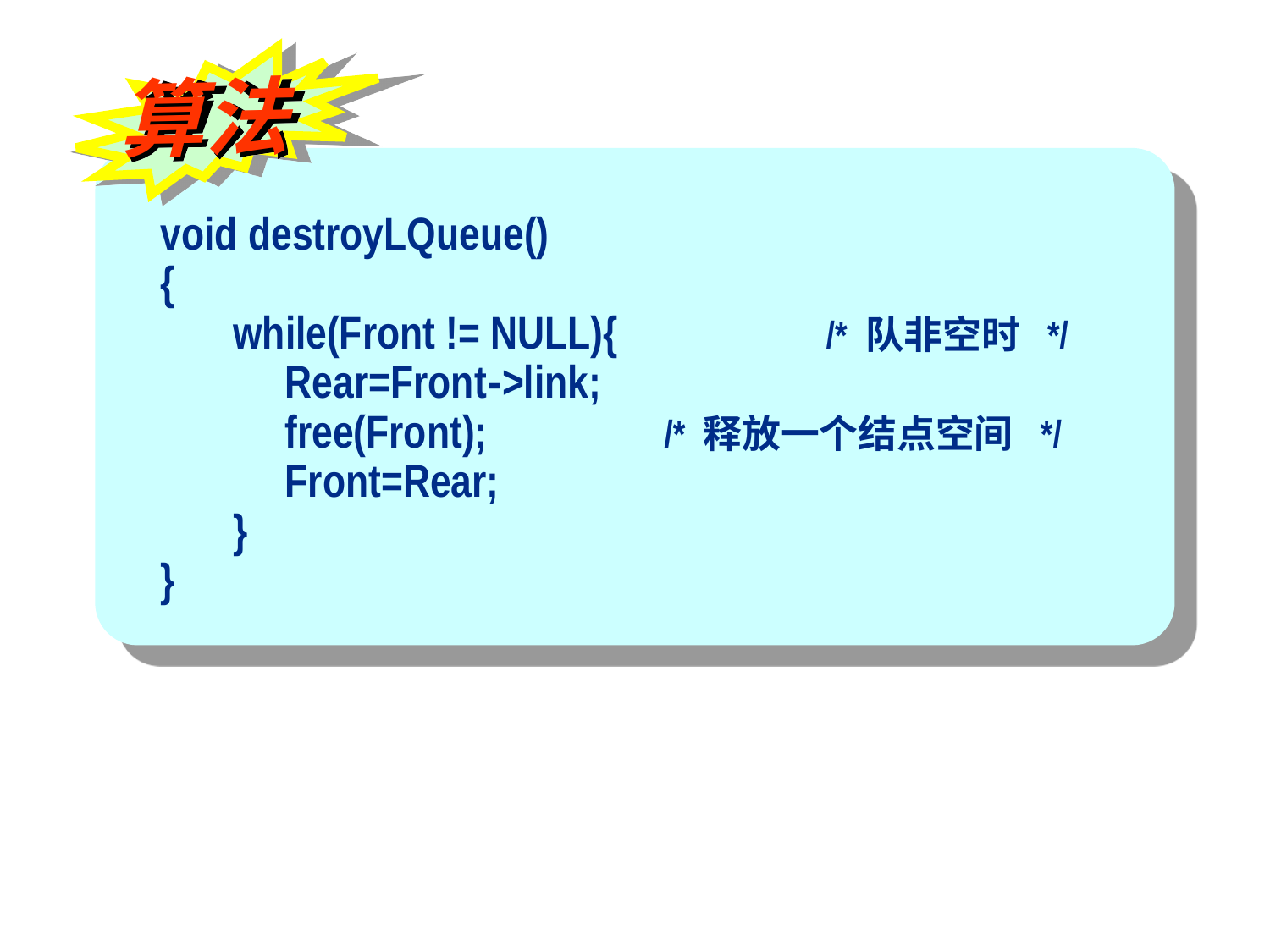

算法

void destroyLQueue()
{
       while(Front != NULL){                    /* 队非空时  */
            Rear=Front->link;
            free(Front);                 /* 释放一个结点空间  */
            Front=Rear;
       }
}